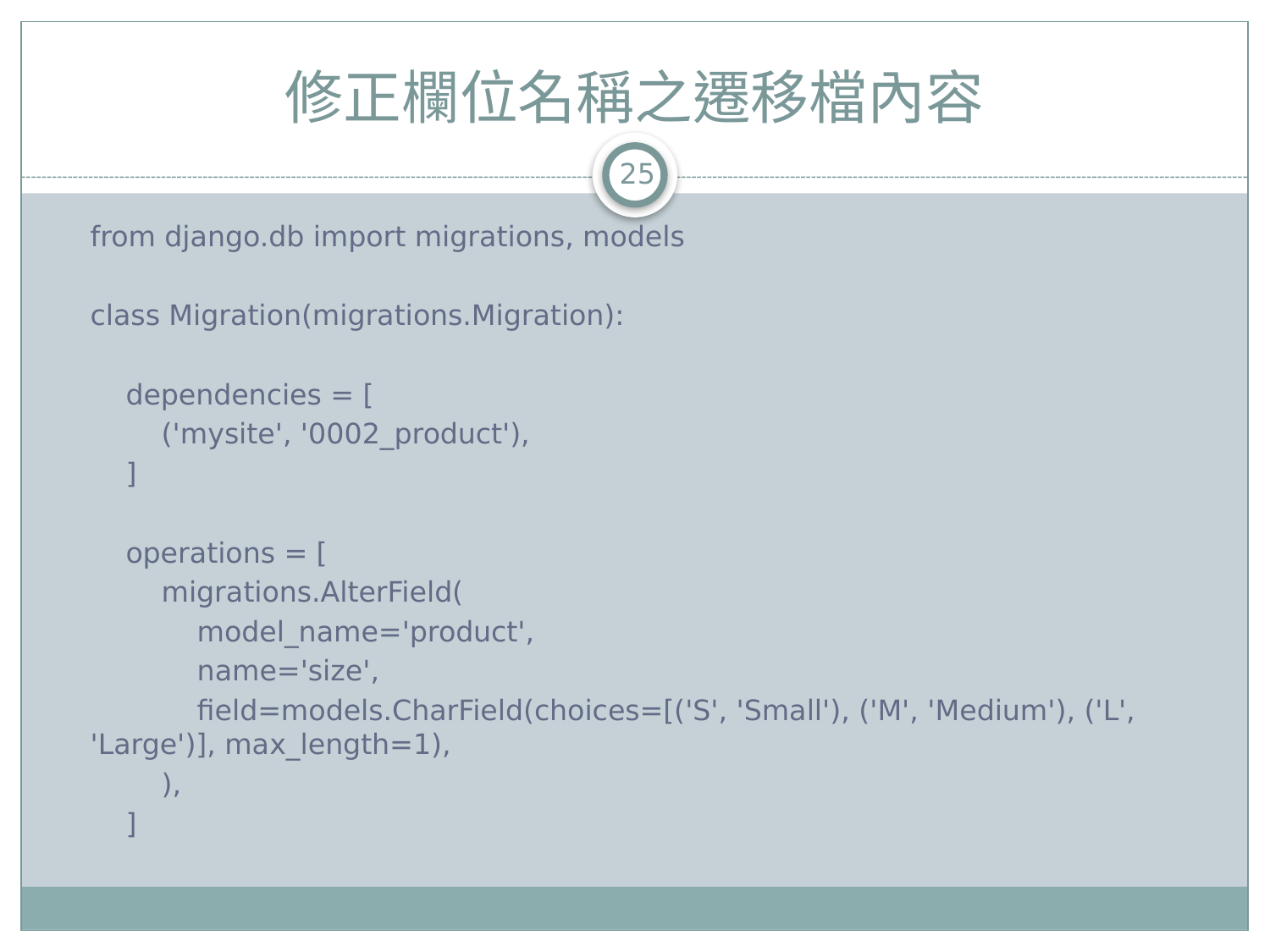

# 修正欄位名稱之遷移檔內容
25
from django.db import migrations, models

class Migration(migrations.Migration):

    dependencies = [
        ('mysite', '0002_product'),
    ]

    operations = [
        migrations.AlterField(
            model_name='product',
            name='size',
            field=models.CharField(choices=[('S', 'Small'), ('M', 'Medium'), ('L', 'Large')], max_length=1),
        ),
    ]